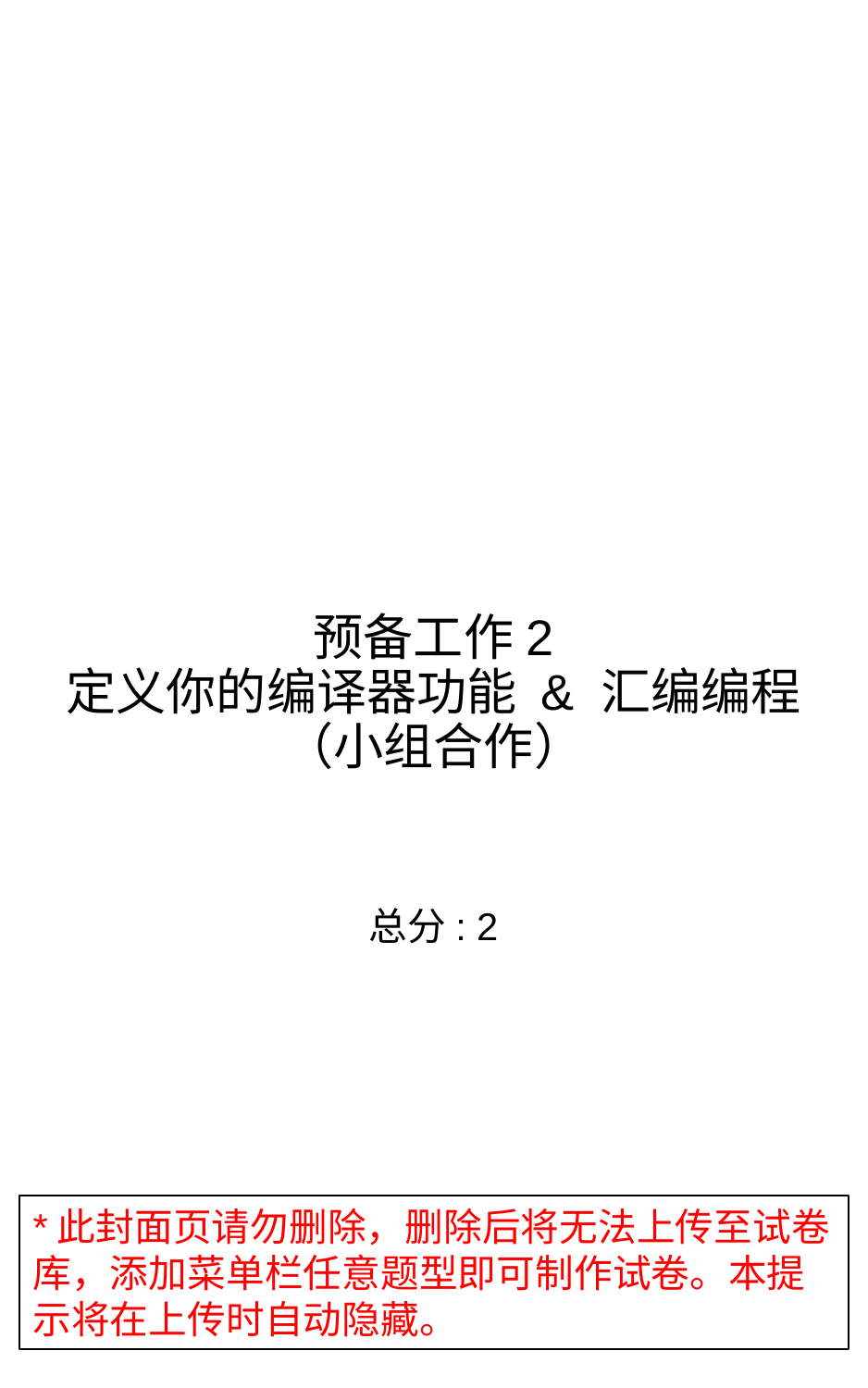

# 预备工作2 定义你的编译器功能 & 汇编编程 （小组合作）
总分: 2
*此封面页请勿删除，删除后将无法上传至试卷库，添加菜单栏任意题型即可制作试卷。本提示将在上传时自动隐藏。